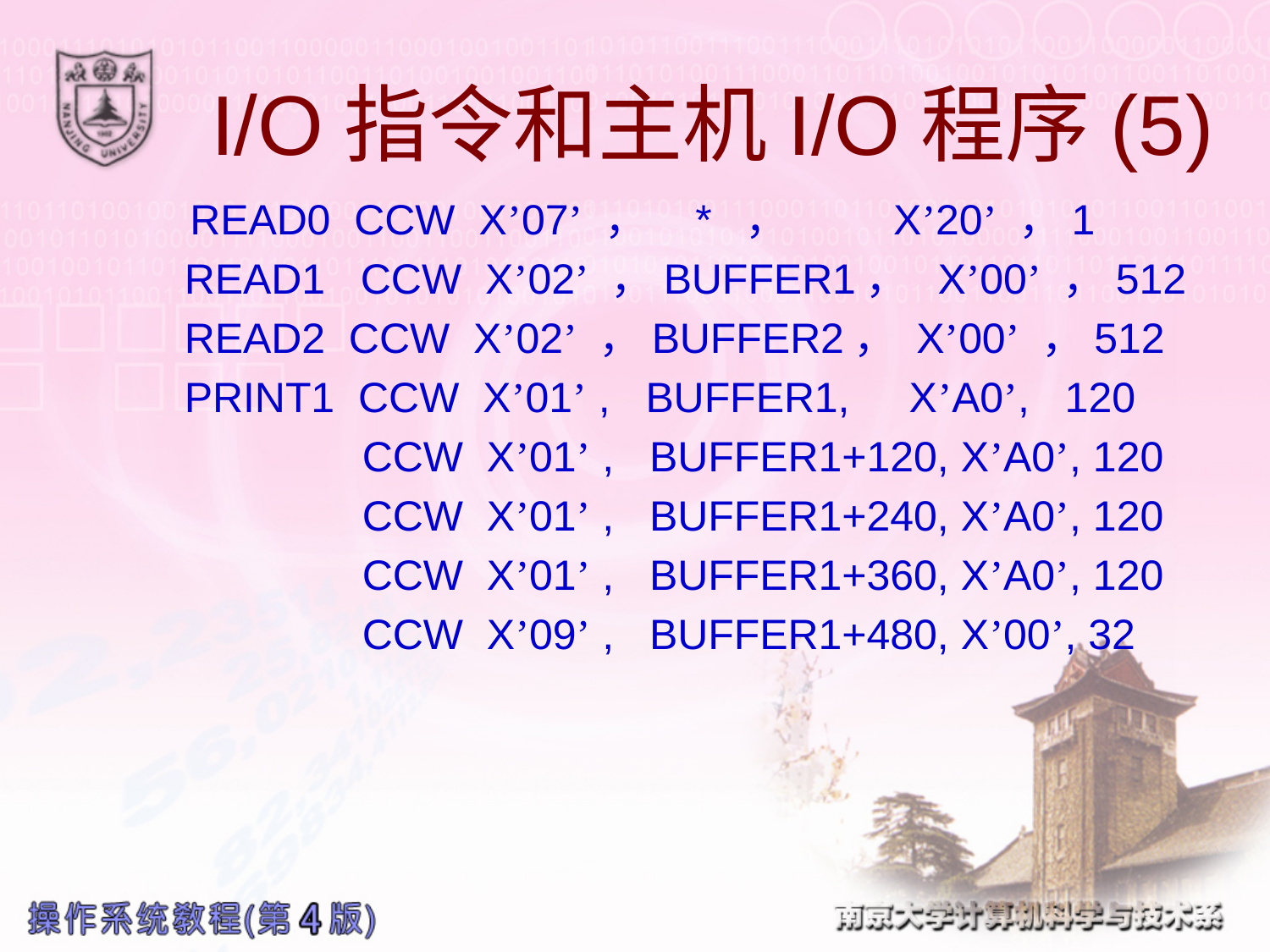

I/O指令和主机I/O程序(5)
#
   READ0  CCW  X’07’ ，    *  ，          X’20’ ，1
  READ1   CCW  X’02’ ，BUFFER1，  X’00’ ，512
  READ2  CCW  X’02’ ，BUFFER2， X’00’ ，512
  PRINT1  CCW  X’01’ ,   BUFFER1,     X’A0’,   120
                 CCW  X’01’ ,   BUFFER1+120, X’A0’, 120
                 CCW  X’01’ ,   BUFFER1+240, X’A0’, 120
                 CCW  X’01’ ,   BUFFER1+360, X’A0’, 120
                 CCW  X’09’ ,   BUFFER1+480, X’00’, 32